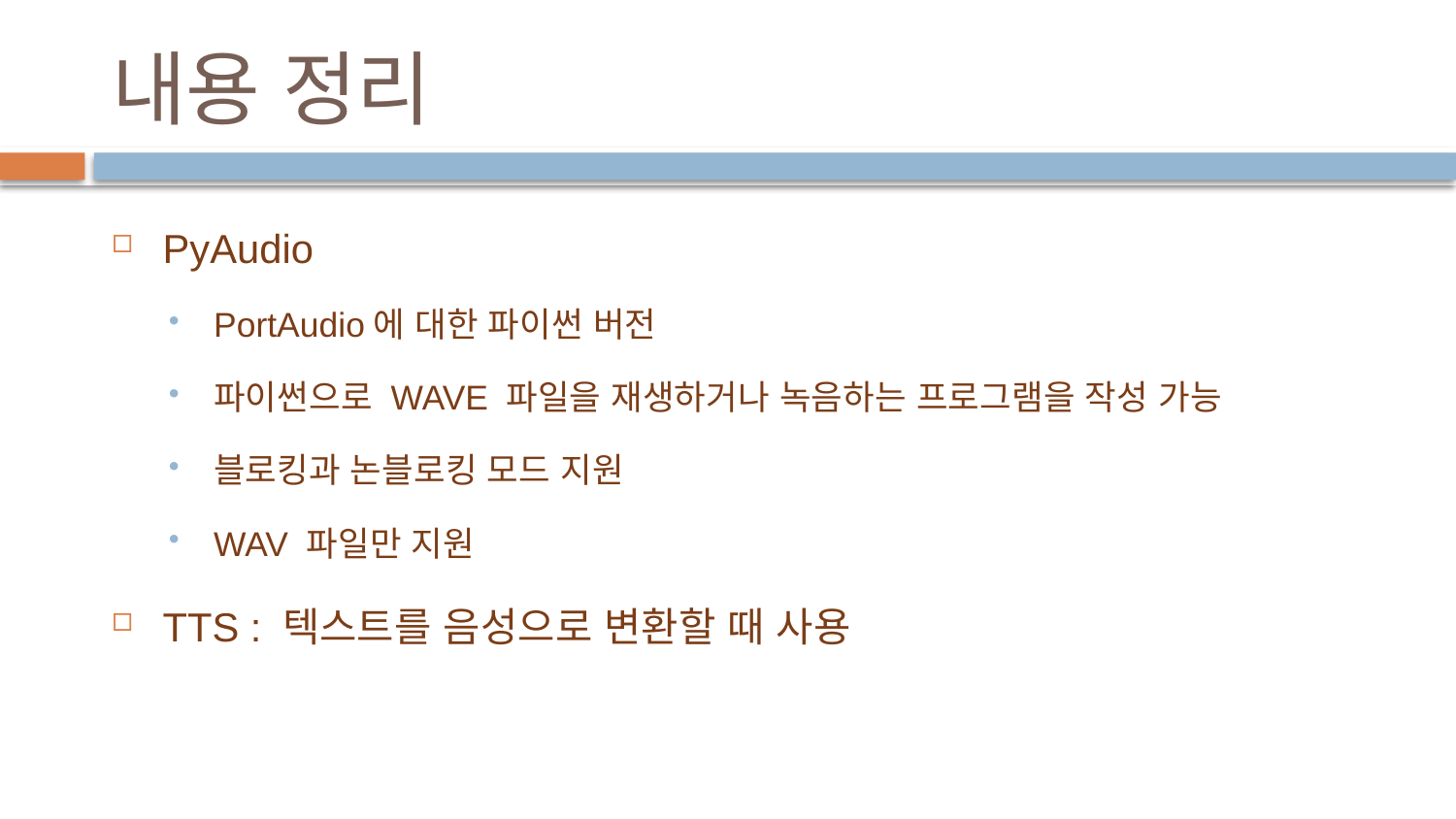

# 내용 정리
PyAudio
PortAudio에 대한 파이썬 버전
파이썬으로 WAVE 파일을 재생하거나 녹음하는 프로그램을 작성 가능
블로킹과 논블로킹 모드 지원
WAV 파일만 지원
TTS : 텍스트를 음성으로 변환할 때 사용